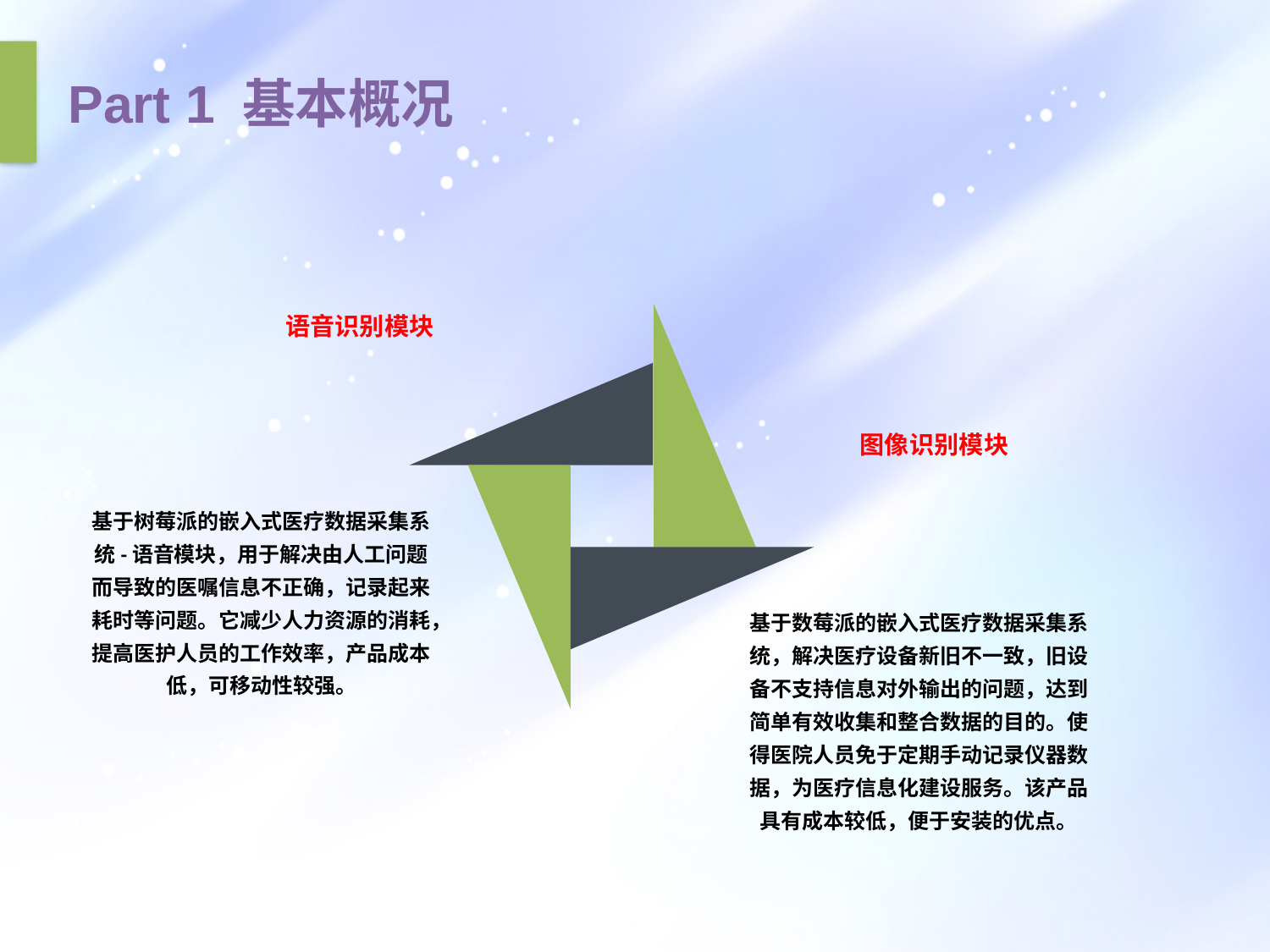

Part 1 基本概况

语音识别模块

图像识别模块

基于树莓派的嵌入式医疗数据采集系统-语音模块，用于解决由人工问题而导致的医嘱信息不正确，记录起来耗时等问题。它减少人力资源的消耗，提高医护人员的工作效率，产品成本低，可移动性较强。

基于数莓派的嵌入式医疗数据采集系统，解决医疗设备新旧不一致，旧设备不支持信息对外输出的问题，达到简单有效收集和整合数据的目的。使得医院人员免于定期手动记录仪器数据，为医疗信息化建设服务。该产品具有成本较低，便于安装的优点。